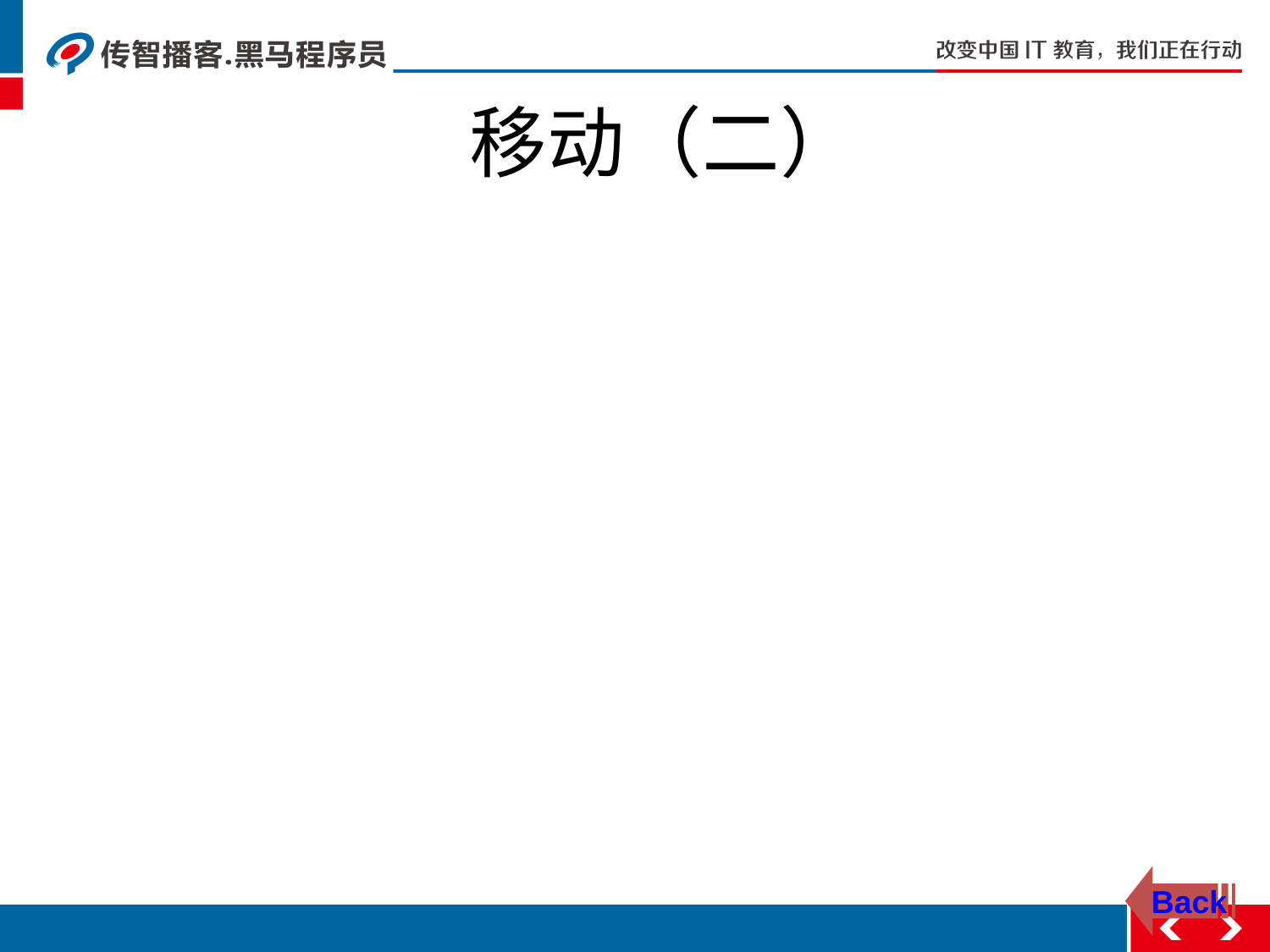

# 移动（二）
不要用Windows的拖动操作或“剪切”、“粘贴”来实现移动，因为这些操作不受SVN控制，SVN会将其理解为在原位置删除文件、在新位置增加文件，从而导致文件移动后不能跟踪到移动前的状态
Back